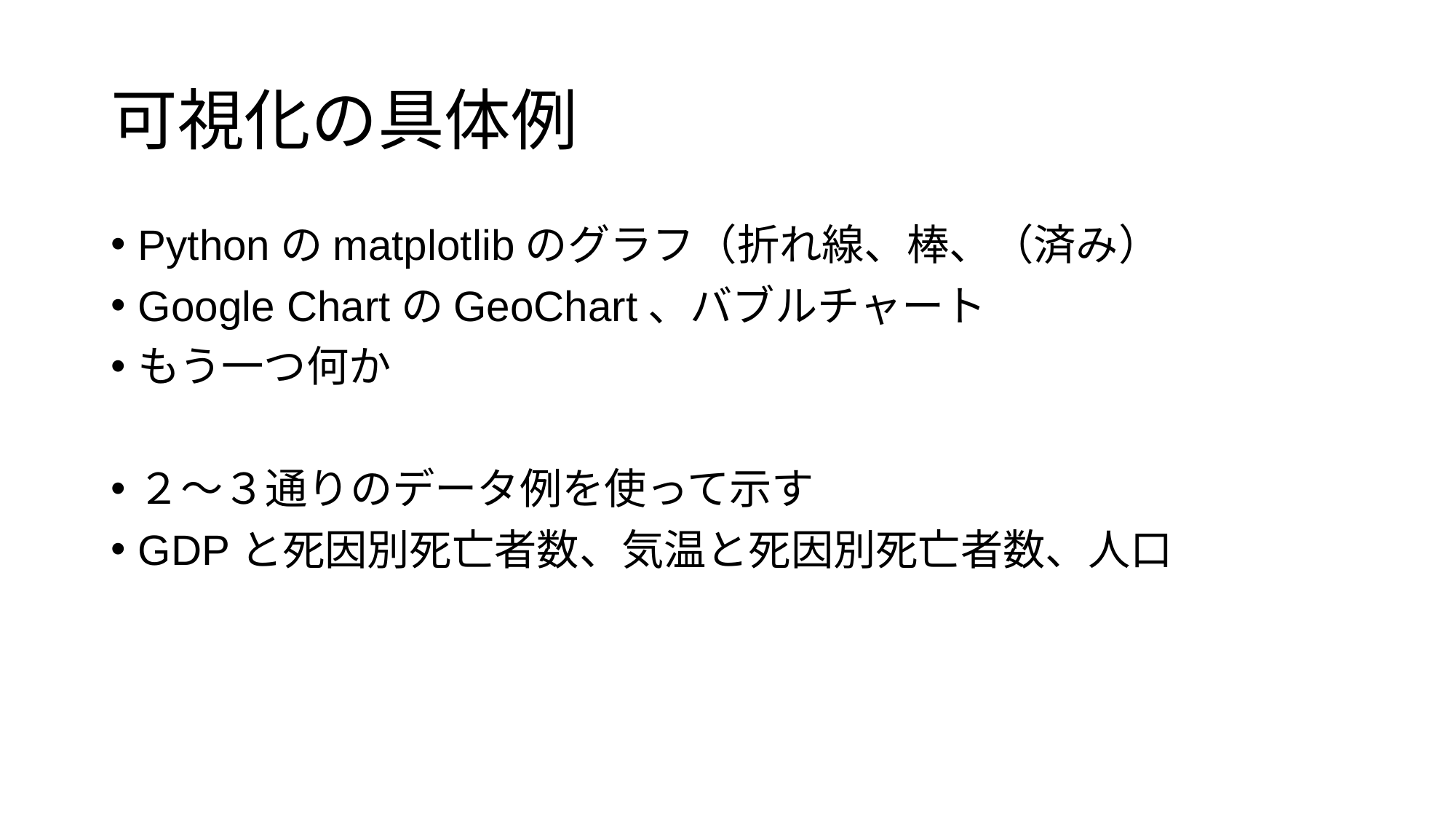

# 可視化の具体例
Pythonのmatplotlibのグラフ（折れ線、棒、（済み）
Google ChartのGeoChart、バブルチャート
もう一つ何か

２〜３通りのデータ例を使って示す
GDPと死因別死亡者数、気温と死因別死亡者数、人口